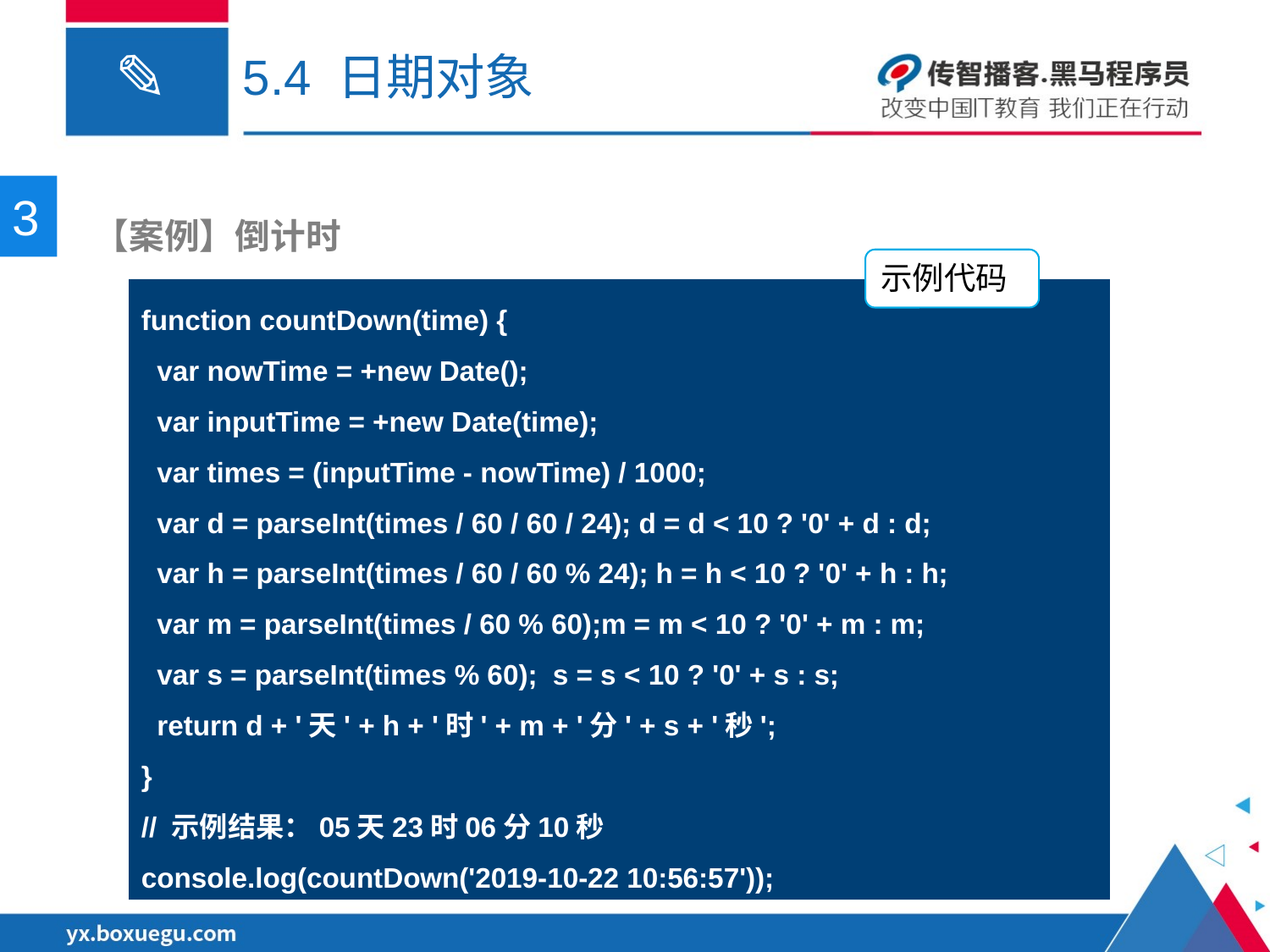

# 5.4 日期对象

3
  【案例】倒计时
示例代码
function countDown(time) {
  var nowTime = +new Date();
  var inputTime = +new Date(time);
  var times = (inputTime - nowTime) / 1000;
  var d = parseInt(times / 60 / 60 / 24); d = d < 10 ? '0' + d : d;
  var h = parseInt(times / 60 / 60 % 24); h = h < 10 ? '0' + h : h;
  var m = parseInt(times / 60 % 60);m = m < 10 ? '0' + m : m;
  var s = parseInt(times % 60);  s = s < 10 ? '0' + s : s;
  return d + '天' + h + '时' + m + '分' + s + '秒';
}
// 示例结果：05天23时06分10秒
console.log(countDown('2019-10-22 10:56:57'));